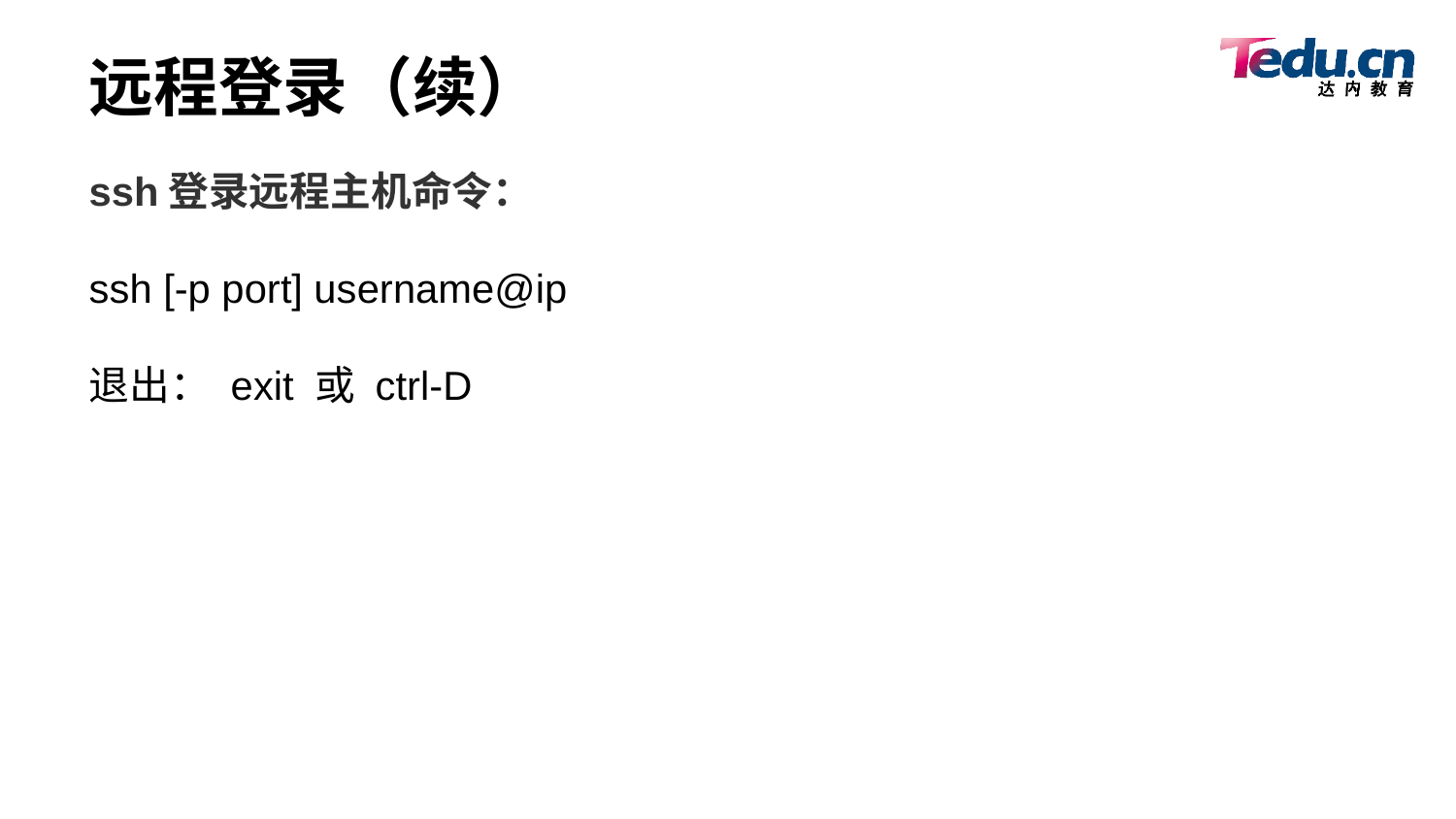

# 远程登录（续）
ssh登录远程主机命令：

ssh [-p port] username@ip

退出： exit 或 ctrl-D